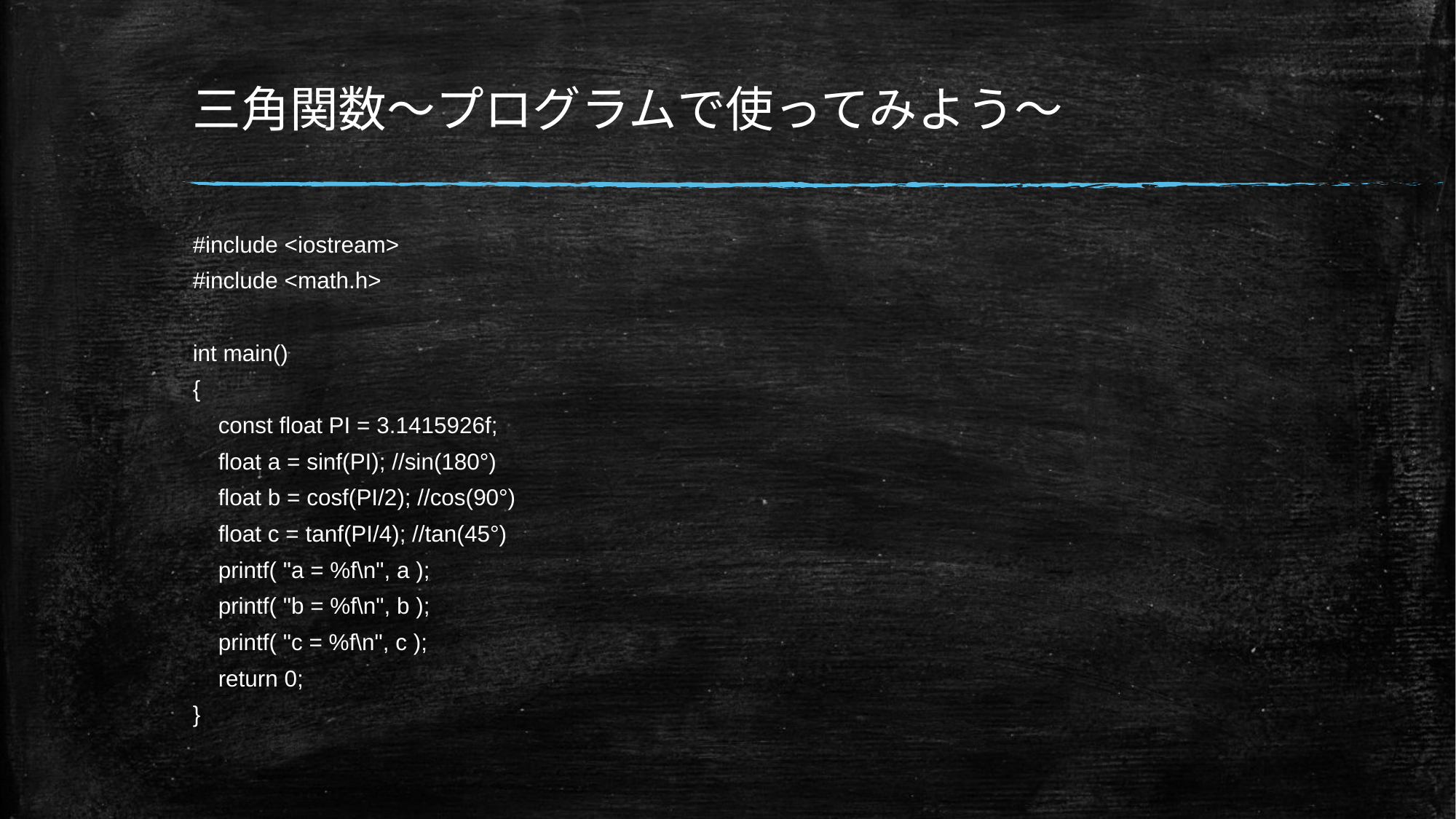

# 三角関数～プログラムで使ってみよう～
#include <iostream>
#include <math.h>

int main()
{
    const float PI = 3.1415926f;
    float a = sinf(PI); //sin(180°)
    float b = cosf(PI/2); //cos(90°)
    float c = tanf(PI/4); //tan(45°)
    printf( "a = %f\n", a );
    printf( "b = %f\n", b );
    printf( "c = %f\n", c );
    return 0;
}